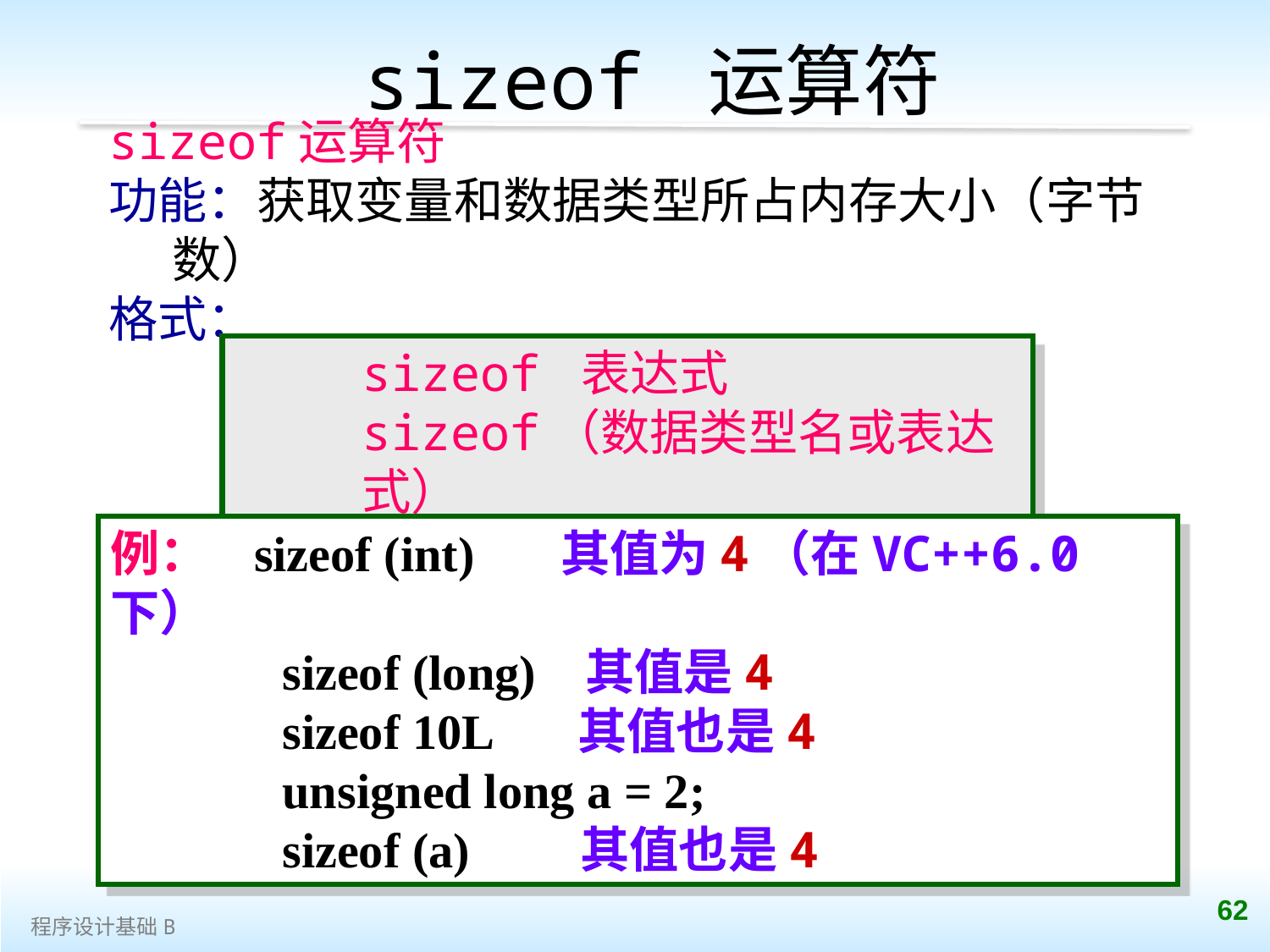

sizeof 运算符
sizeof运算符
功能：获取变量和数据类型所占内存大小（字节数）
格式：
sizeof 表达式
sizeof（数据类型名或表达式）
例：   sizeof (int)      其值为4（在VC++6.0下）
              sizeof (long)   其值是4
              sizeof 10L      其值也是4
              unsigned long a = 2;
              sizeof (a)        其值也是4
 62